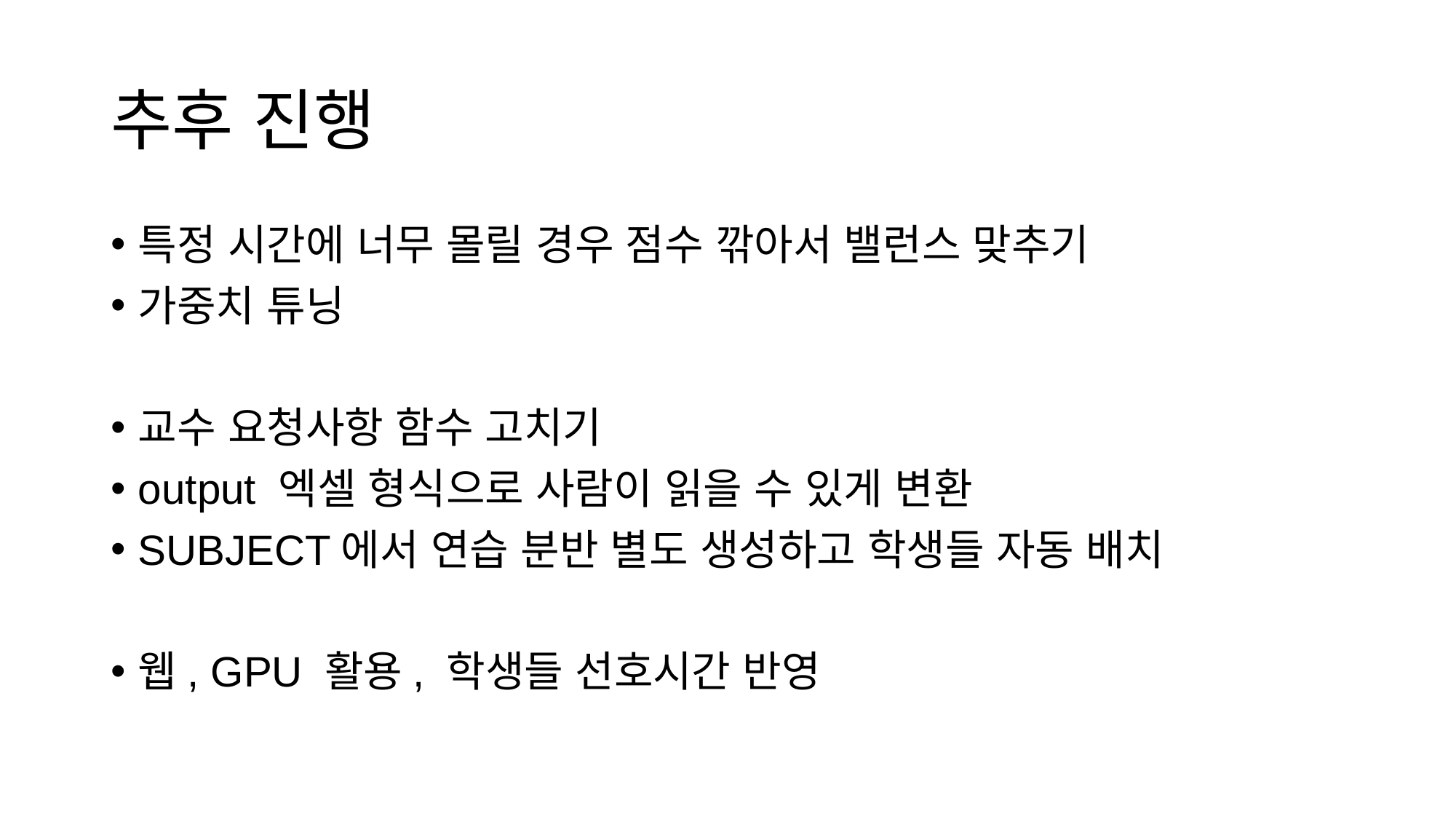

# 추후 진행
특정 시간에 너무 몰릴 경우 점수 깎아서 밸런스 맞추기
가중치 튜닝

교수 요청사항 함수 고치기
output 엑셀 형식으로 사람이 읽을 수 있게 변환
SUBJECT에서 연습 분반 별도 생성하고 학생들 자동 배치

웹, GPU 활용, 학생들 선호시간 반영